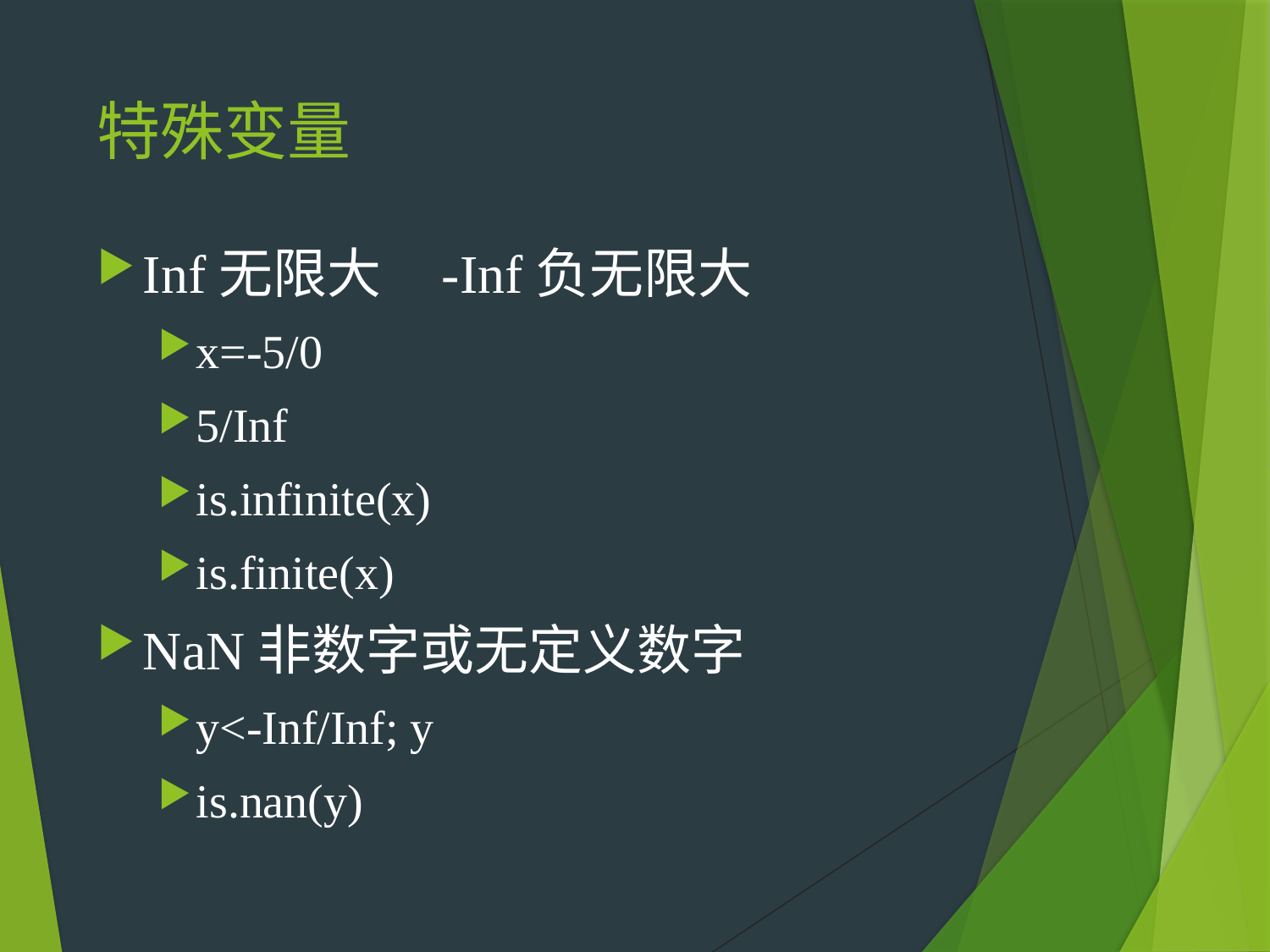

# 特殊变量
Inf无限大    -Inf负无限大
x=-5/0
5/Inf
is.infinite(x)
is.finite(x)
NaN非数字或无定义数字
y<-Inf/Inf; y
is.nan(y)